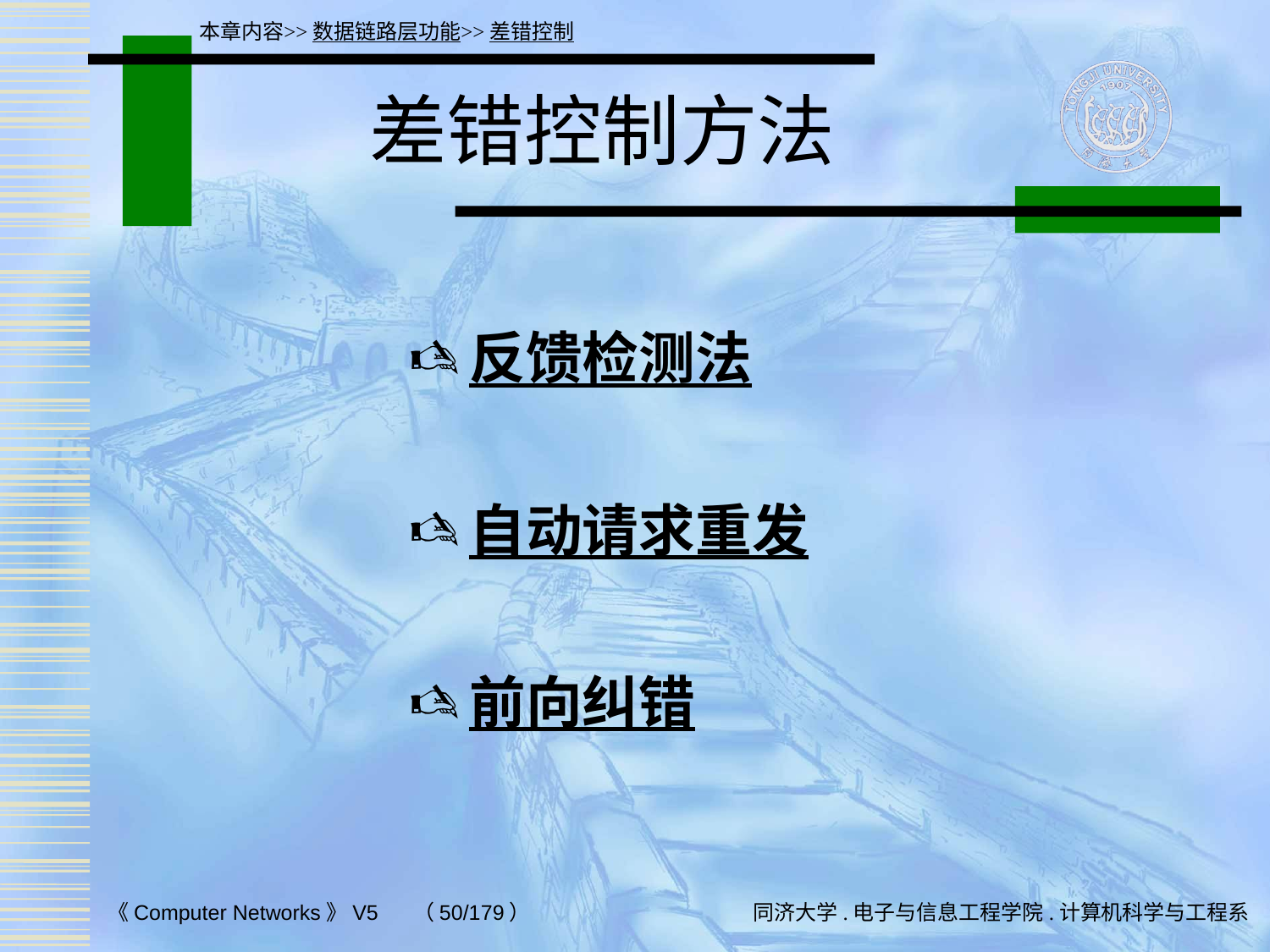

本章内容>>数据链路层功能>>差错控制
# 差错控制方法
反馈检测法

自动请求重发

前向纠错